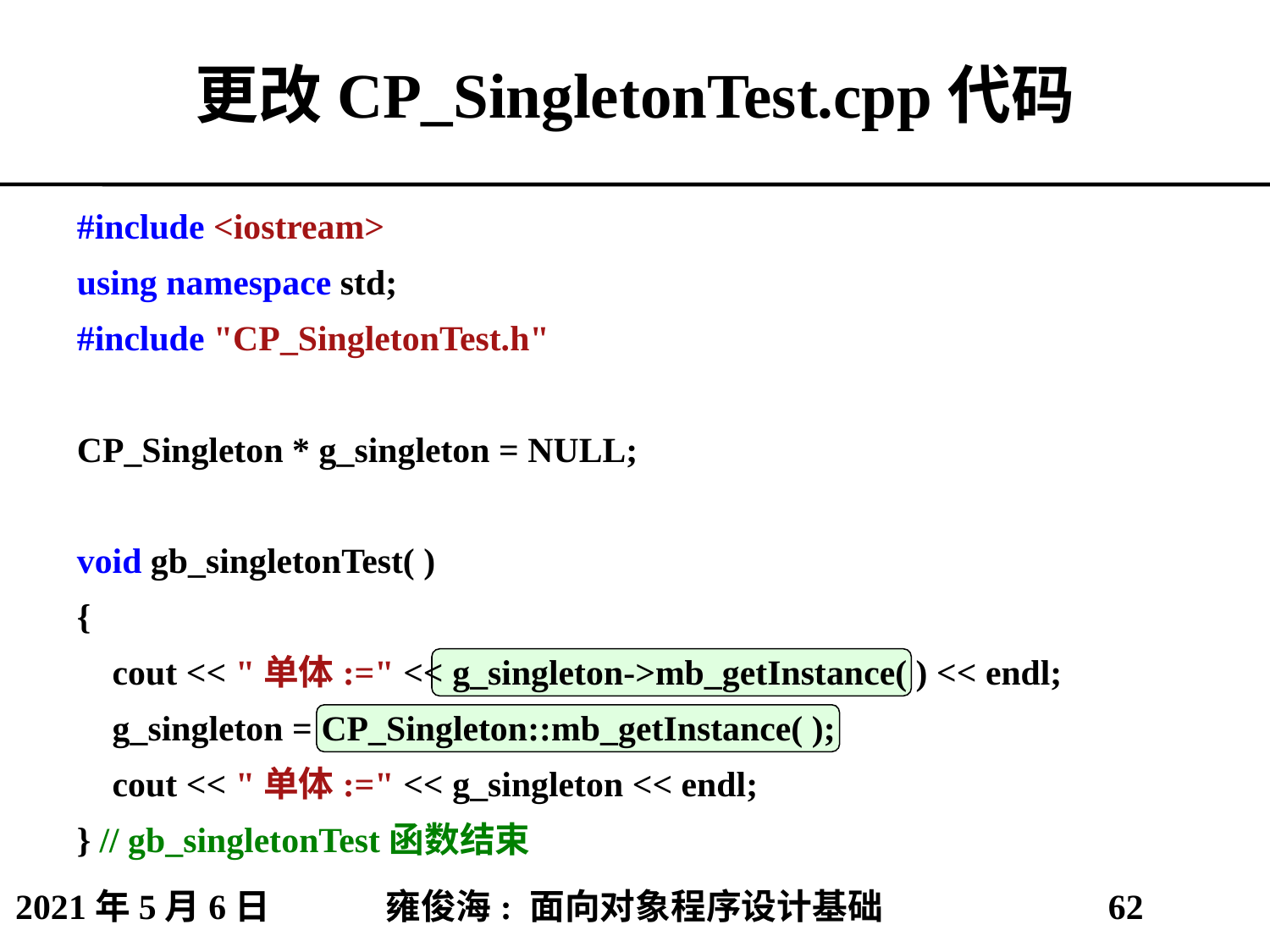

# 更改CP_SingletonTest.cpp代码

#include <iostream>
using namespace std;
#include "CP_SingletonTest.h"

CP_Singleton * g_singleton = NULL;

void gb_singletonTest( )
{
    cout << "单体:=" << g_singleton->mb_getInstance( ) << endl;
    g_singleton = CP_Singleton::mb_getInstance( );
    cout << "单体:=" << g_singleton << endl;
} // gb_singletonTest函数结束

2021年5月6日
雍俊海: 面向对象程序设计基础
62